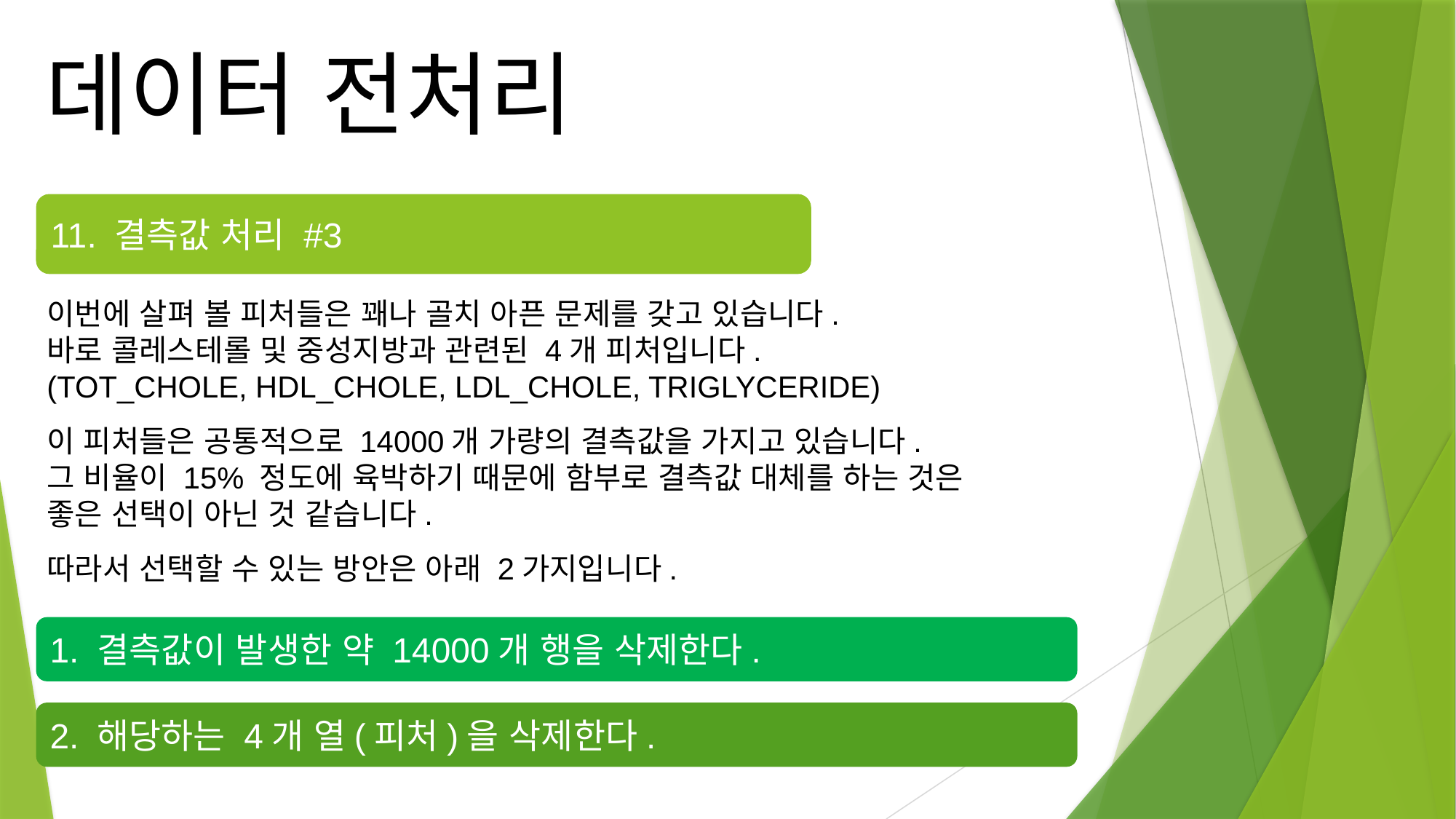

데이터 전처리

이번에 살펴 볼 피처들은 꽤나 골치 아픈 문제를 갖고 있습니다.
바로 콜레스테롤 및 중성지방과 관련된 4개 피처입니다.
(TOT_CHOLE, HDL_CHOLE, LDL_CHOLE, TRIGLYCERIDE)

이 피처들은 공통적으로 14000개 가량의 결측값을 가지고 있습니다.
그 비율이 15% 정도에 육박하기 때문에 함부로 결측값 대체를 하는 것은
좋은 선택이 아닌 것 같습니다.

따라서 선택할 수 있는 방안은 아래 2가지입니다.
11. 결측값 처리 #3
1. 결측값이 발생한 약 14000개 행을 삭제한다.
2. 해당하는 4개 열(피처)을 삭제한다.